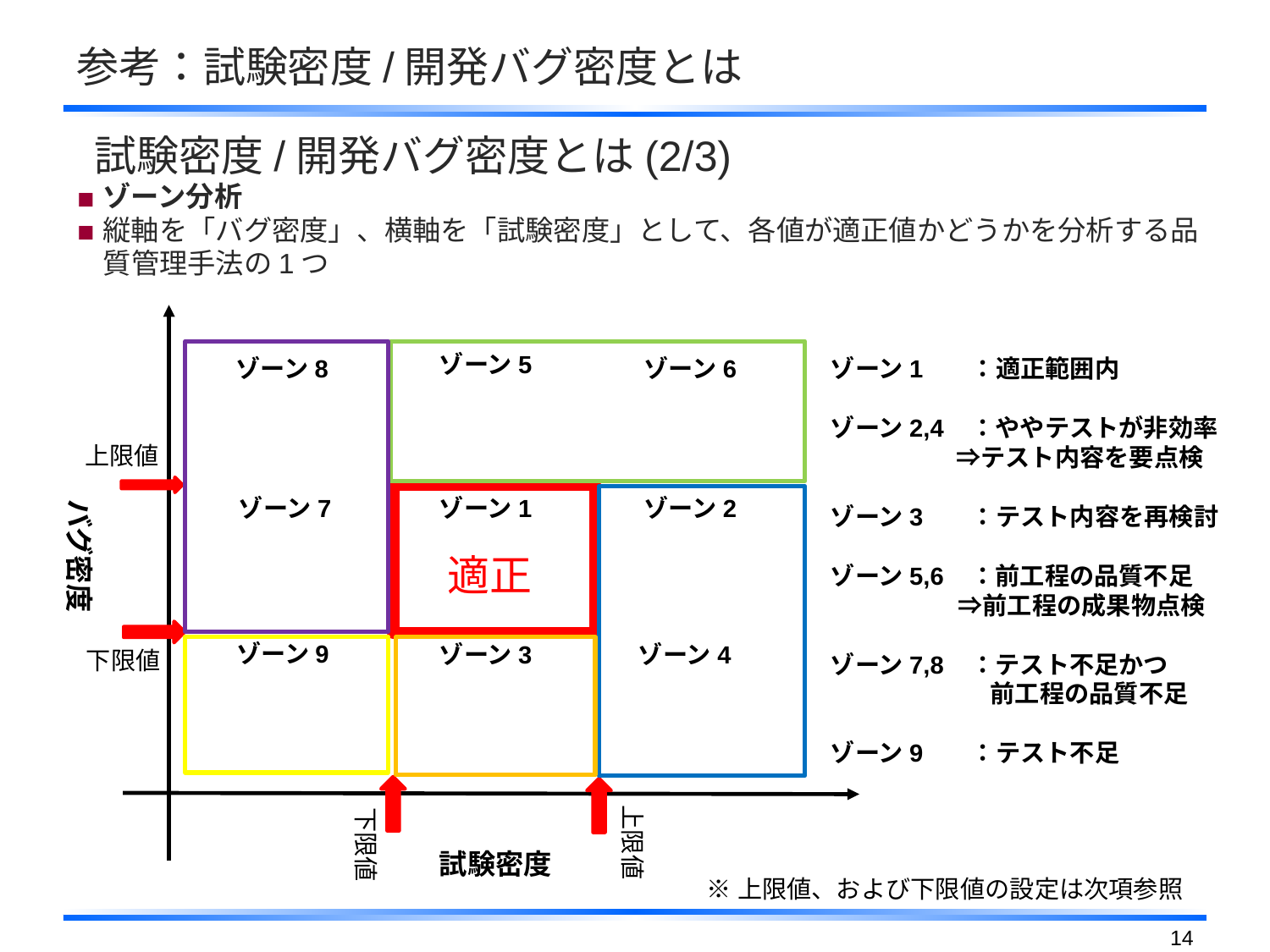

# 参考：試験密度/開発バグ密度とは
試験密度/開発バグ密度とは(2/3)
ゾーン分析
縦軸を「バグ密度」、横軸を「試験密度」として、各値が適正値かどうかを分析する品質管理手法の1つ

|  |  |  |
| --- | --- | --- |
|  |  |  |
|  |  |  |

ゾーン5
ゾーン8
ゾーン6
ゾーン1      ：適正範囲内

ゾーン2,4   ：ややテストが非効率
　　　         ⇒テスト内容を要点検

ゾーン3      ：テスト内容を再検討

ゾーン5,6   ：前工程の品質不足
　　　　     ⇒前工程の成果物点検

ゾーン7,8   ：テスト不足かつ
　　　　　　  前工程の品質不足

ゾーン9      ：テスト不足
上限値

ゾーン7
ゾーン2
ゾーン1
バグ密度
適正

ゾーン9
ゾーン4
ゾーン3

下限値

上限値
下限値
試験密度
※上限値、および下限値の設定は次項参照
14